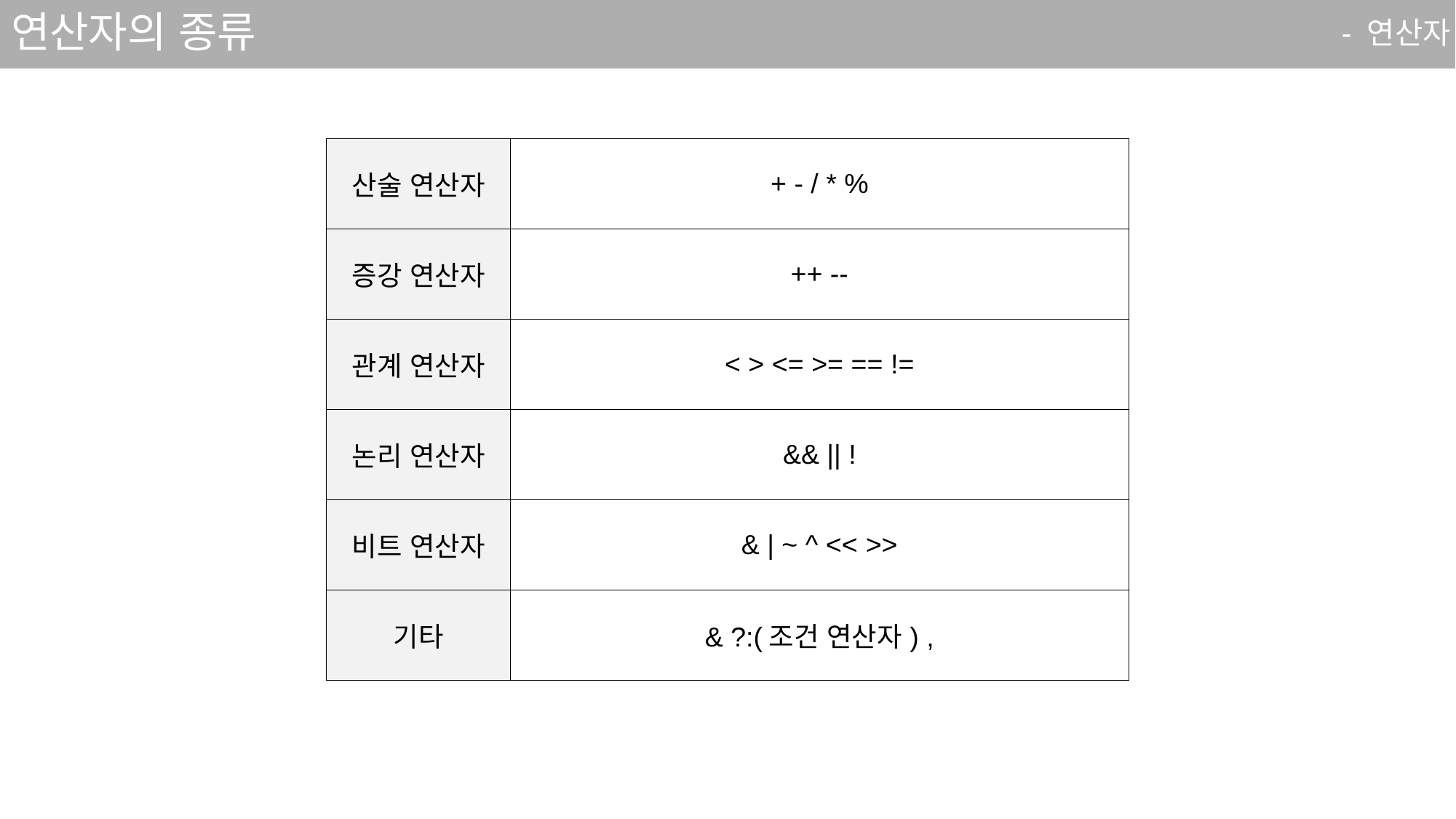

# 연산자의 종류
- 연산자
| 산술 연산자 | + - / \* % |
| --- | --- |
| 증강 연산자 | ++ -- |
| 관계 연산자 | < > <= >= == != |
| 논리 연산자 | && || ! |
| 비트 연산자 | & | ~ ^ << >> |
| 기타 | & ?:(조건 연산자) , |